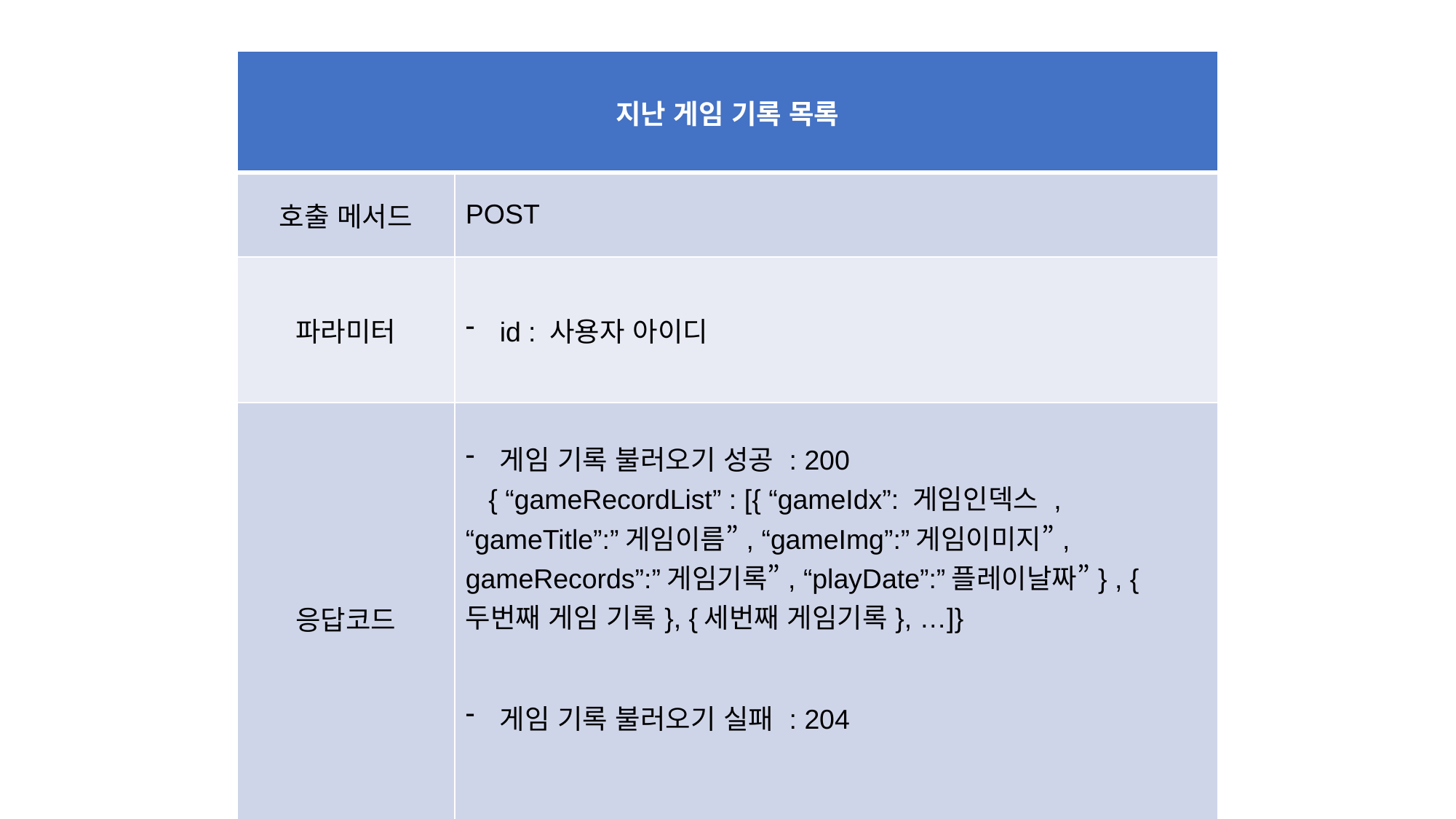

| 지난 게임 기록 목록 |  |
| --- | --- |
| 호출 메서드 | POST |
| 파라미터 | id : 사용자 아이디 |
| 응답코드 | 게임 기록 불러오기 성공 : 200 { “gameRecordList” : [{ “gameIdx”: 게임인덱스 , “gameTitle”:”게임이름”, “gameImg”:”게임이미지”, gameRecords”:”게임기록”, “playDate”:”플레이날짜”} , { 두번째 게임 기록}, {세번째 게임기록}, …]} 게임 기록 불러오기 실패 : 204 |